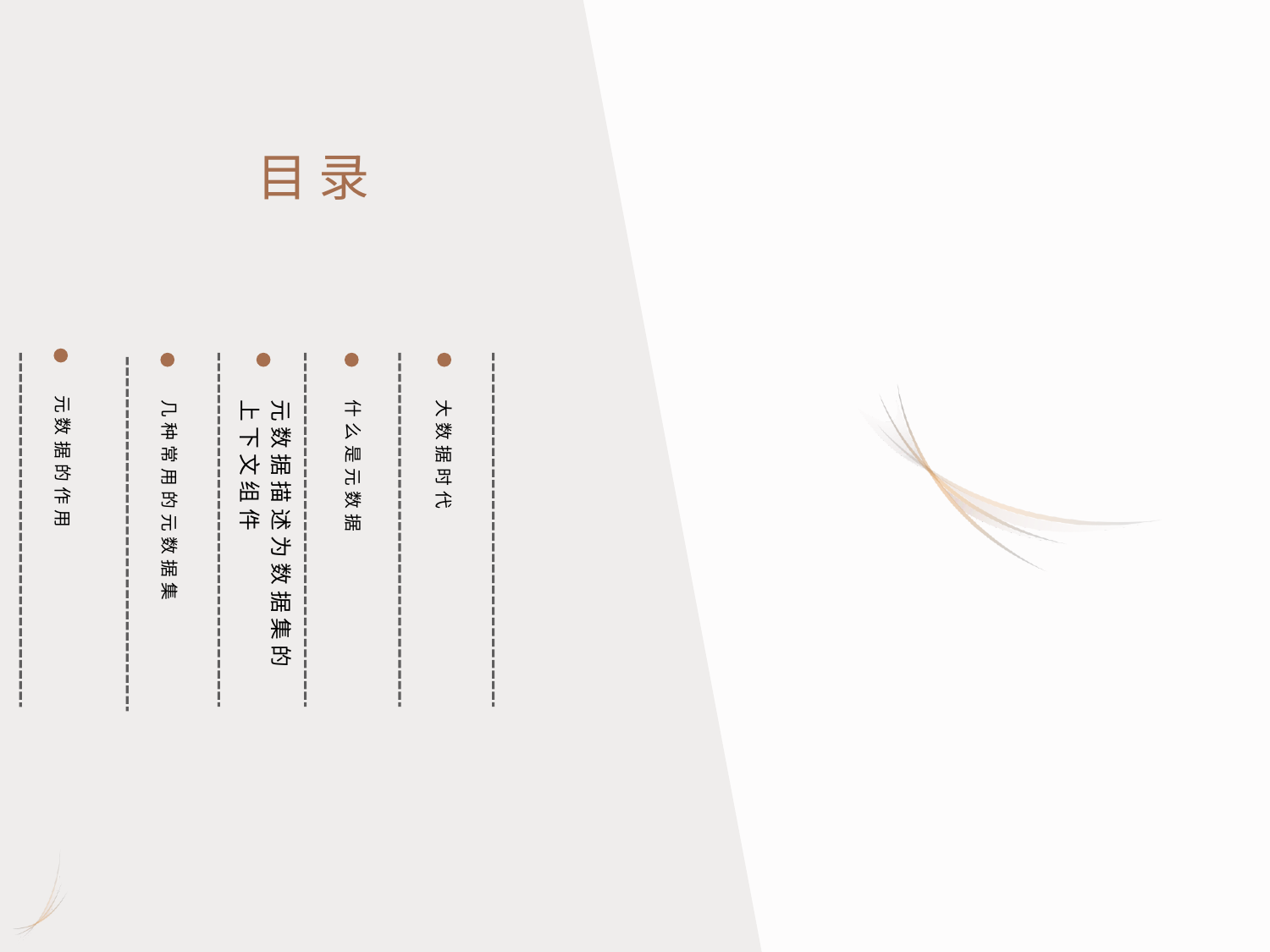

目录

元数据的作用
几种常用的元数据集
元数据描述为数据集的上下文组件
什么是元数据
大数据时代